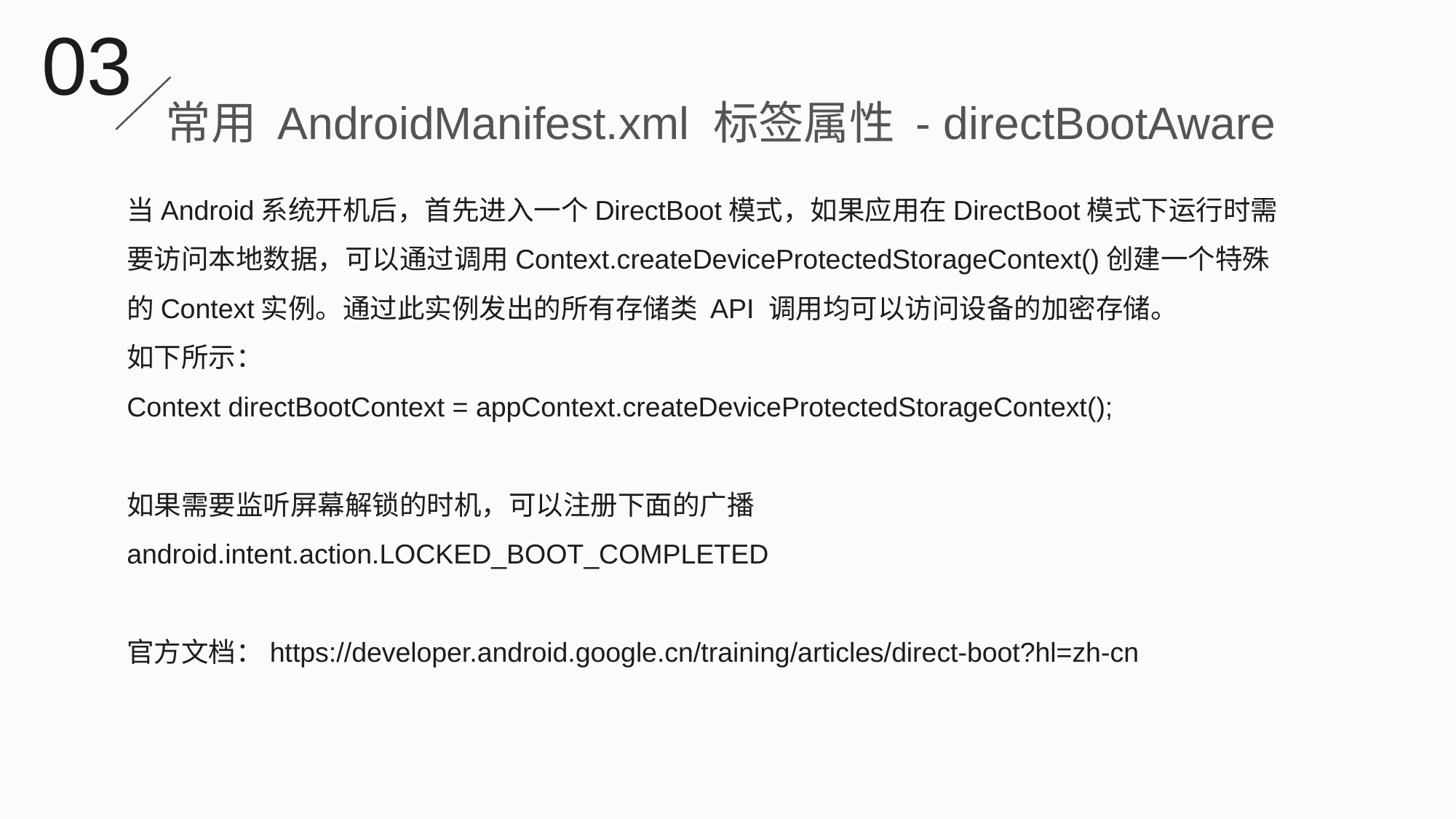

03
常用 AndroidManifest.xml 标签属性 - directBootAware
当Android系统开机后，首先进入一个DirectBoot模式，如果应用在DirectBoot模式下运行时需要访问本地数据，可以通过调用Context.createDeviceProtectedStorageContext()创建一个特殊的Context实例。通过此实例发出的所有存储类 API 调用均可以访问设备的加密存储。
如下所示：
Context directBootContext = appContext.createDeviceProtectedStorageContext();

如果需要监听屏幕解锁的时机，可以注册下面的广播
android.intent.action.LOCKED_BOOT_COMPLETED

官方文档：https://developer.android.google.cn/training/articles/direct-boot?hl=zh-cn